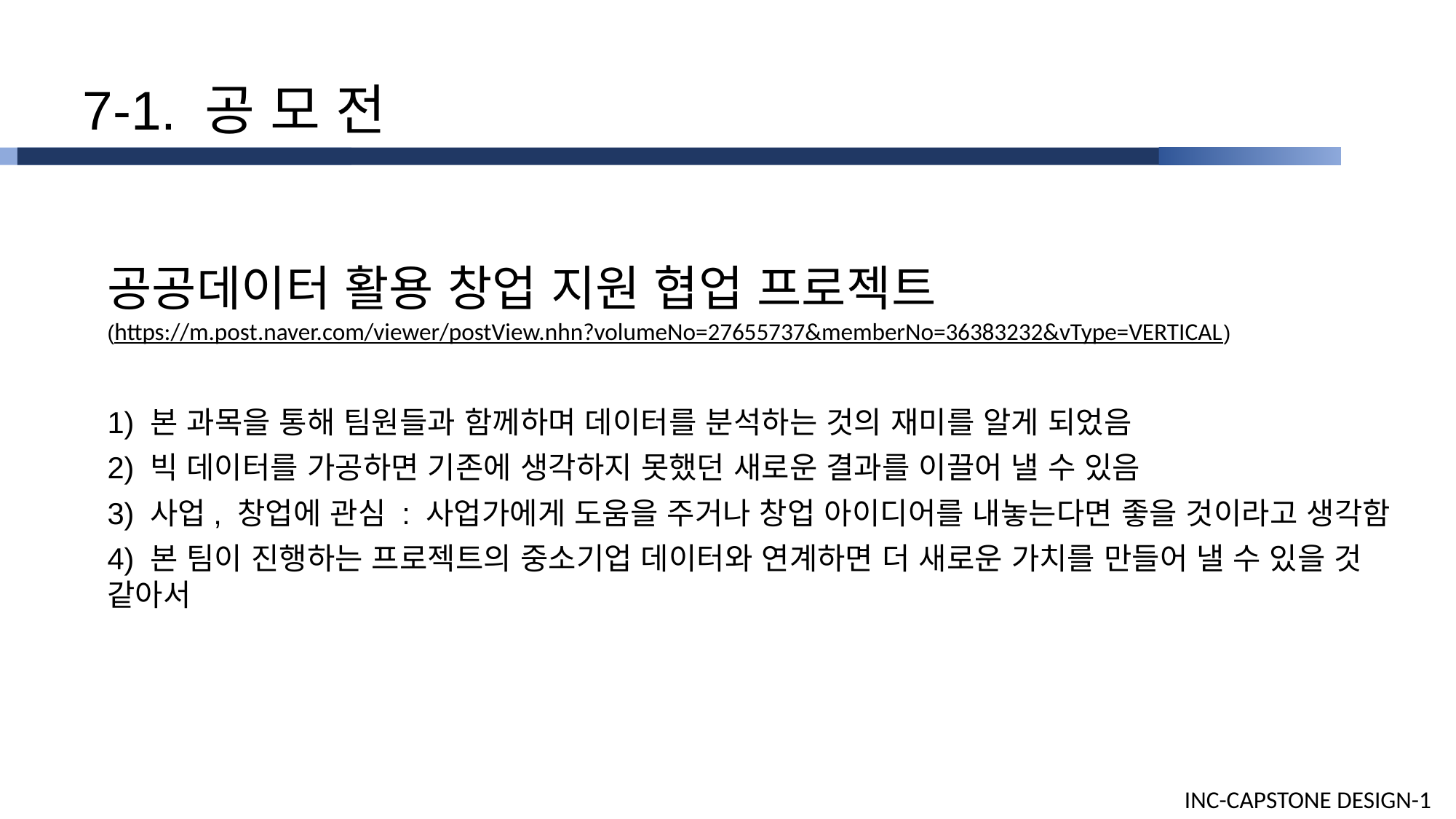

7-1. 공 모 전

공공데이터 활용 창업 지원 협업 프로젝트
(https://m.post.naver.com/viewer/postView.nhn?volumeNo=27655737&memberNo=36383232&vType=VERTICAL)

1) 본 과목을 통해 팀원들과 함께하며 데이터를 분석하는 것의 재미를 알게 되었음

2) 빅 데이터를 가공하면 기존에 생각하지 못했던 새로운 결과를 이끌어 낼 수 있음

3) 사업, 창업에 관심 : 사업가에게 도움을 주거나 창업 아이디어를 내놓는다면 좋을 것이라고 생각함

4) 본 팀이 진행하는 프로젝트의 중소기업 데이터와 연계하면 더 새로운 가치를 만들어 낼 수 있을 것 같아서